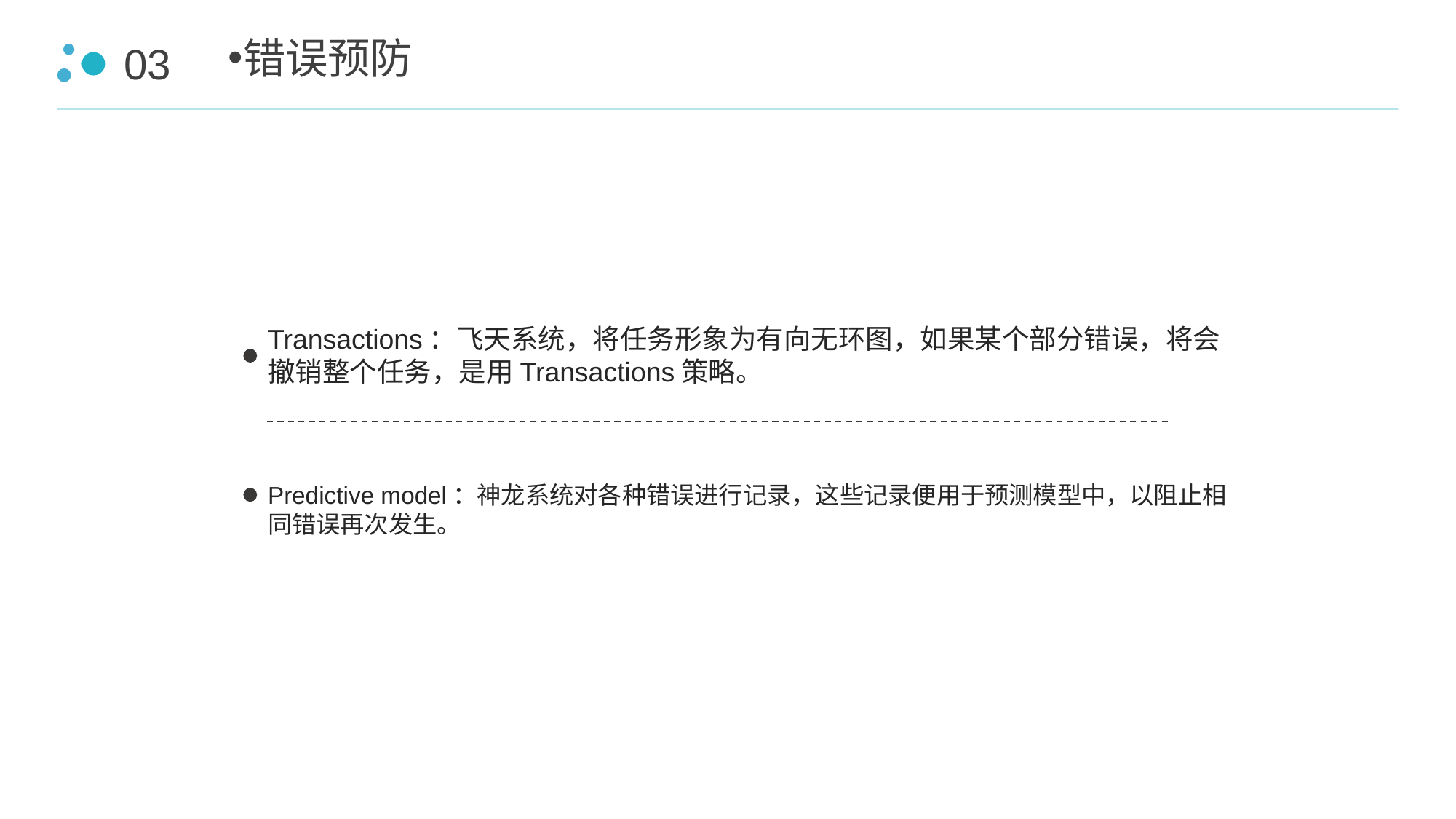

03
错误预防

Transactions：飞天系统，将任务形象为有向无环图，如果某个部分错误，将会撤销整个任务，是用Transactions策略。

Predictive model：神龙系统对各种错误进行记录，这些记录便用于预测模型中，以阻止相同错误再次发生。